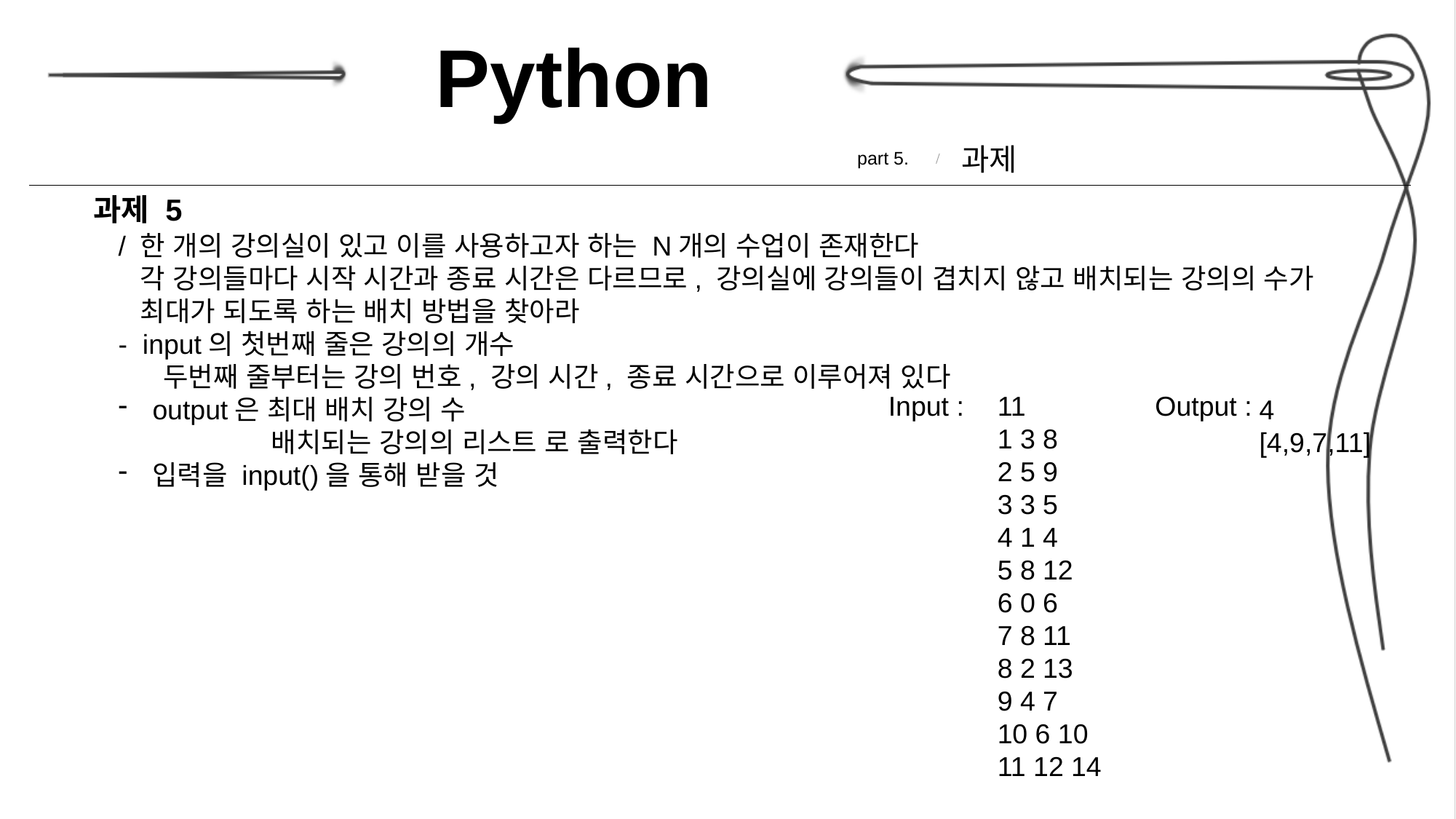

Python
과제
part 5.
과제 5
/ 한 개의 강의실이 있고 이를 사용하고자 하는 N개의 수업이 존재한다
  각 강의들마다 시작 시간과 종료 시간은 다르므로, 강의실에 강의들이 겹치지 않고 배치되는 강의의 수가
  최대가 되도록 하는 배치 방법을 찾아라
-  input의 첫번째 줄은 강의의 개수
     두번째 줄부터는 강의 번호, 강의 시간, 종료 시간으로 이루어져 있다
output은 최대 배치 강의 수
            배치되는 강의의 리스트 로 출력한다
입력을 input()을 통해 받을 것
Input :
11                 Output :
1 3 8
2 5 9
3 3 5
4 1 4
5 8 12
6 0 6
7 8 11
8 2 13
9 4 7
10 6 10
11 12 14
4
[4,9,7,11]